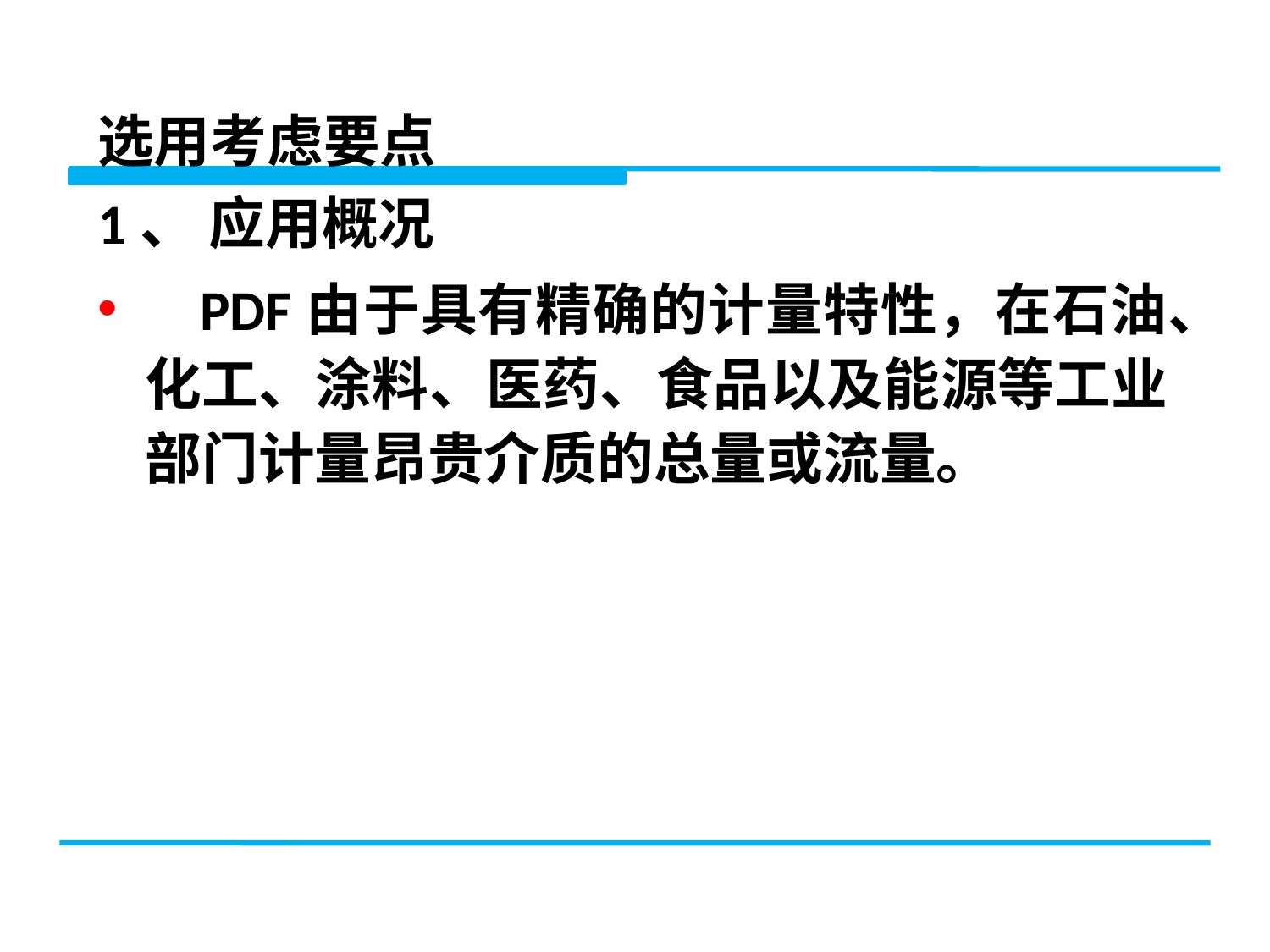

选用考虑要点
1、 应用概况
    PDF由于具有精确的计量特性，在石油、化工、涂料、医药、食品以及能源等工业部门计量昂贵介质的总量或流量。